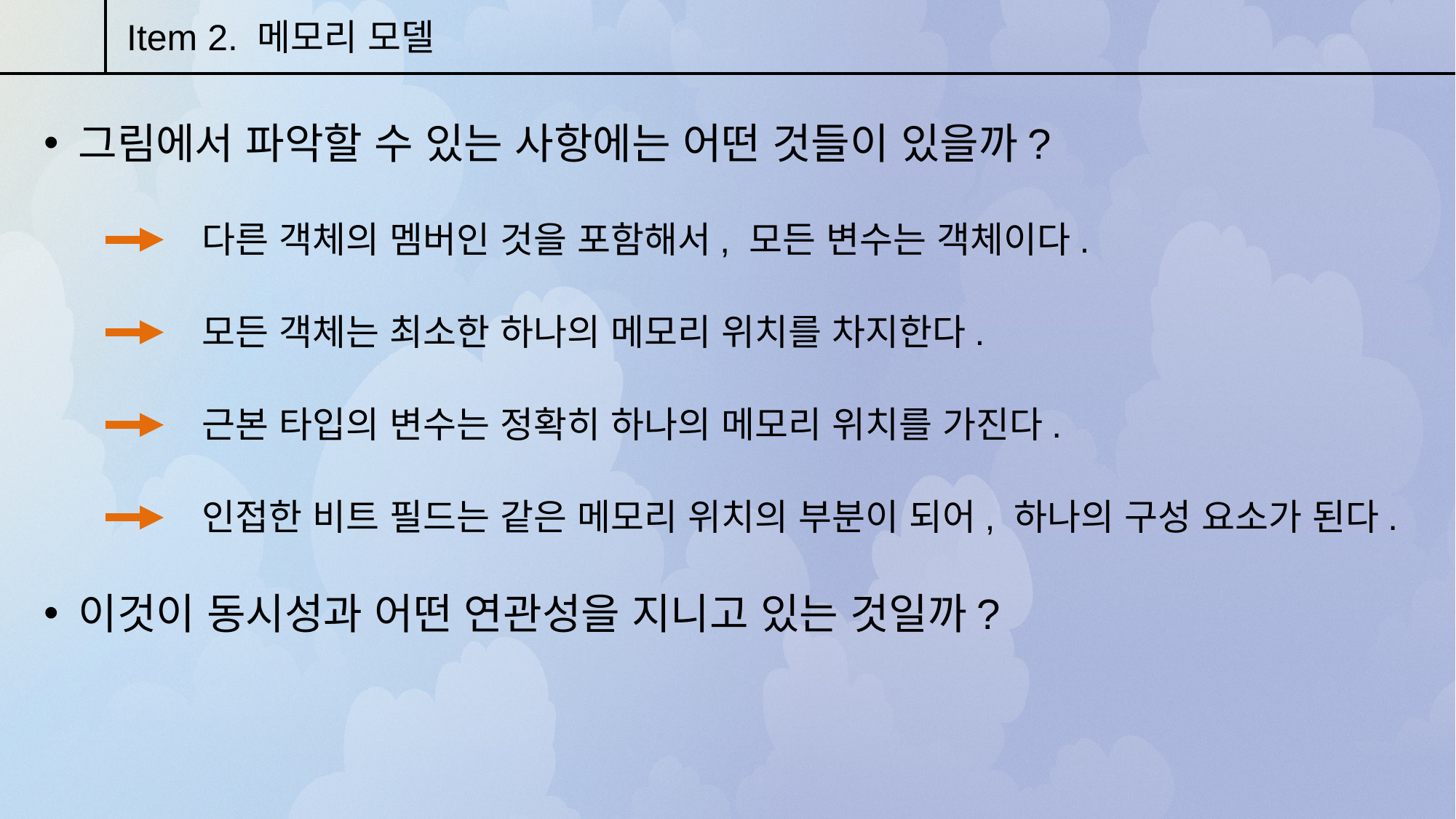

Item 2. 메모리 모델
그림에서 파악할 수 있는 사항에는 어떤 것들이 있을까?
다른 객체의 멤버인 것을 포함해서, 모든 변수는 객체이다.
모든 객체는 최소한 하나의 메모리 위치를 차지한다.
근본 타입의 변수는 정확히 하나의 메모리 위치를 가진다.
인접한 비트 필드는 같은 메모리 위치의 부분이 되어, 하나의 구성 요소가 된다.
이것이 동시성과 어떤 연관성을 지니고 있는 것일까?